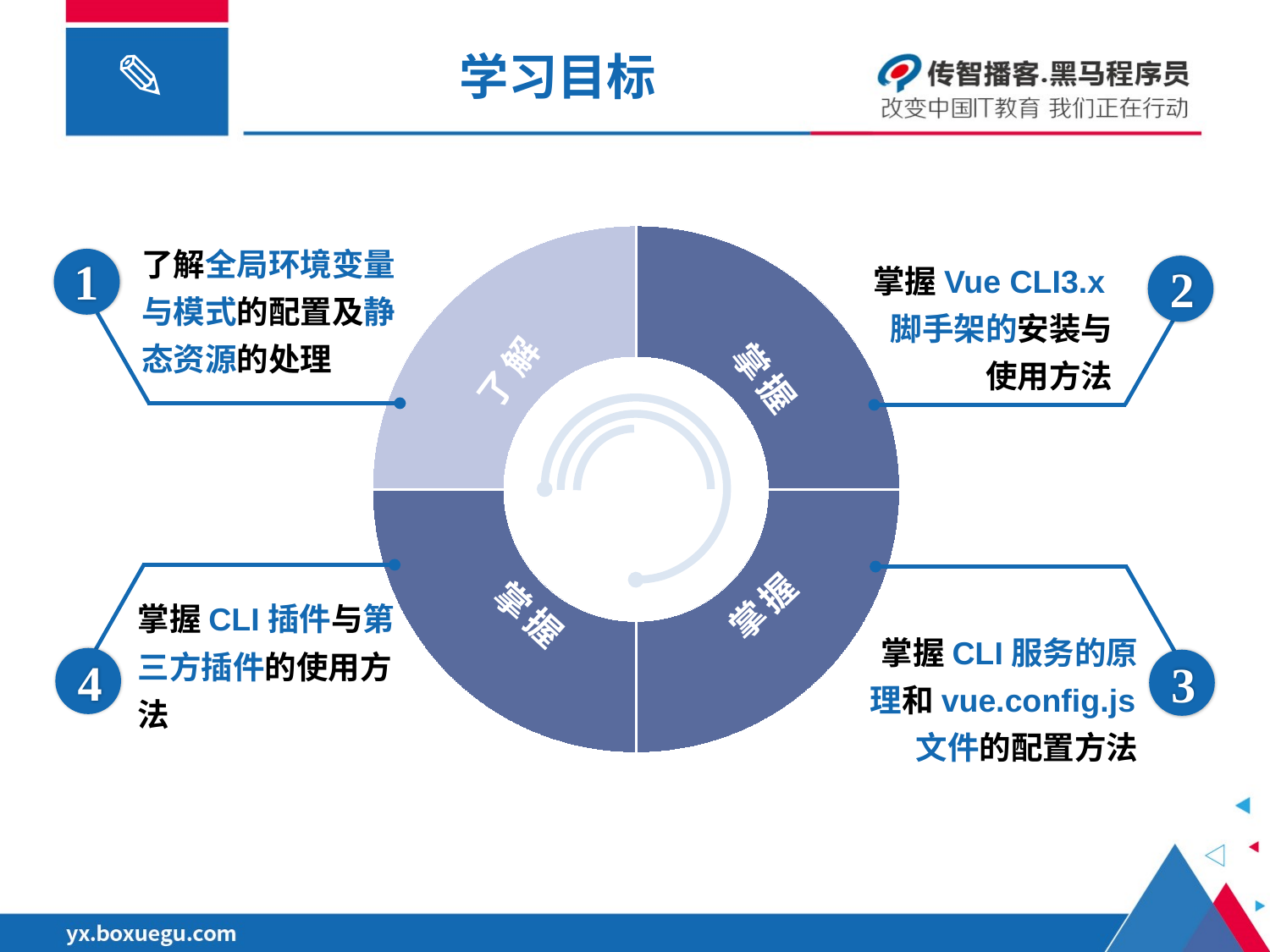

# 学习目标

### Chart

| Category | 销售额 |
|---|---|
| 熟悉知识 | 2.0 |
| 熟悉知识 | 2.0 |
| 熟悉知识 | 2.0 |
| 熟悉知识 | 2.0 |
了解
掌握

掌握
了解全局环境变量与模式的配置及静态资源的处理
1

掌握Vue CLI3.x脚手架的安装与使用方法
2

4

掌握CLI插件与第三方插件的使用方法
掌握CLI服务的原理和vue.config.js文件的配置方法
3